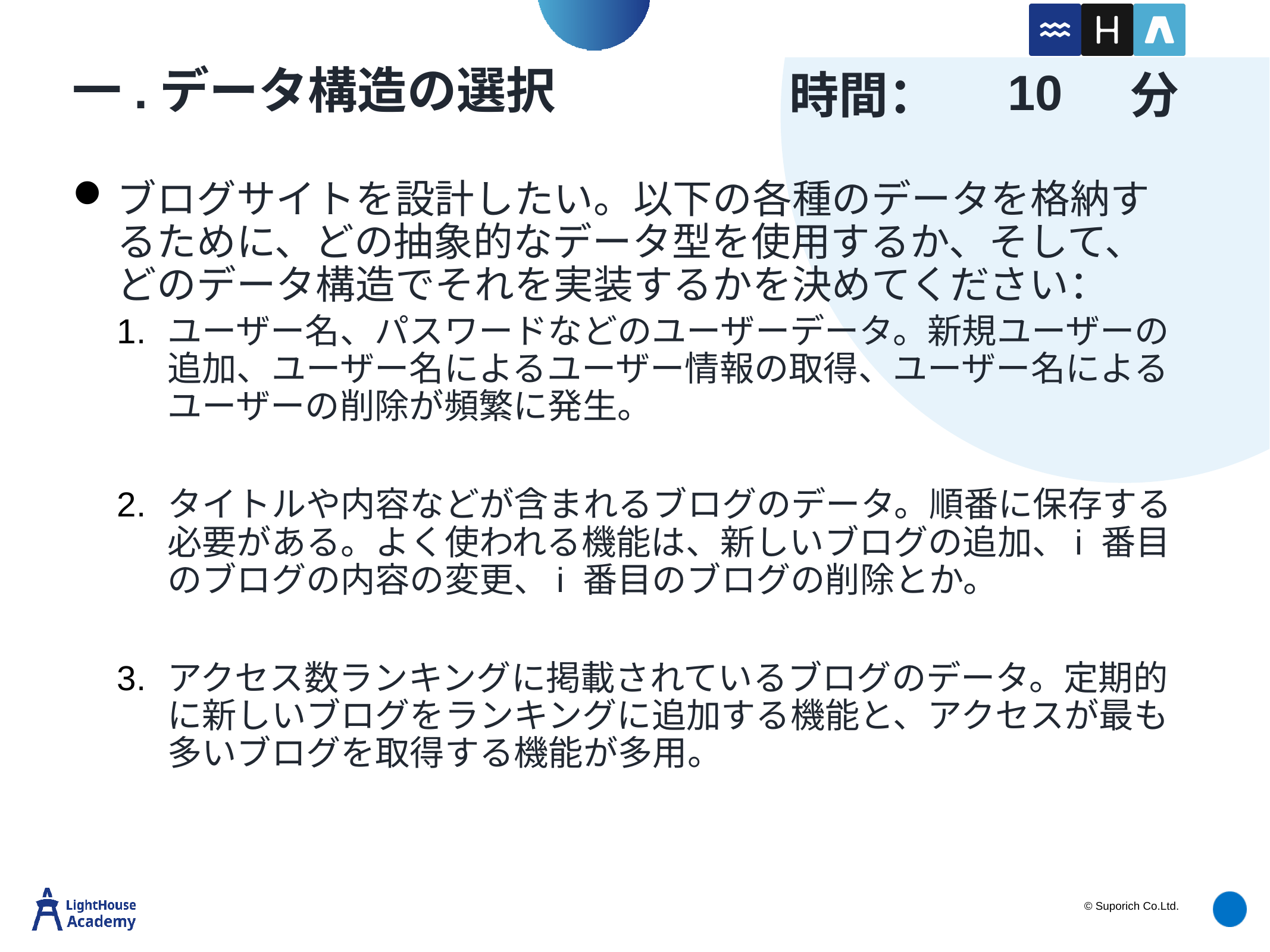

10
# 一.データ構造の選択
ブログサイトを設計したい。以下の各種のデータを格納するために、どの抽象的なデータ型を使用するか、そして、どのデータ構造でそれを実装するかを決めてください：
ユーザー名、パスワードなどのユーザーデータ。新規ユーザーの追加、ユーザー名によるユーザー情報の取得、ユーザー名によるユーザーの削除が頻繁に発生。

タイトルや内容などが含まれるブログのデータ。順番に保存する必要がある。よく使われる機能は、新しいブログの追加、i 番目のブログの内容の変更、i 番目のブログの削除とか。

アクセス数ランキングに掲載されているブログのデータ。定期的に新しいブログをランキングに追加する機能と、アクセスが最も多いブログを取得する機能が多用。